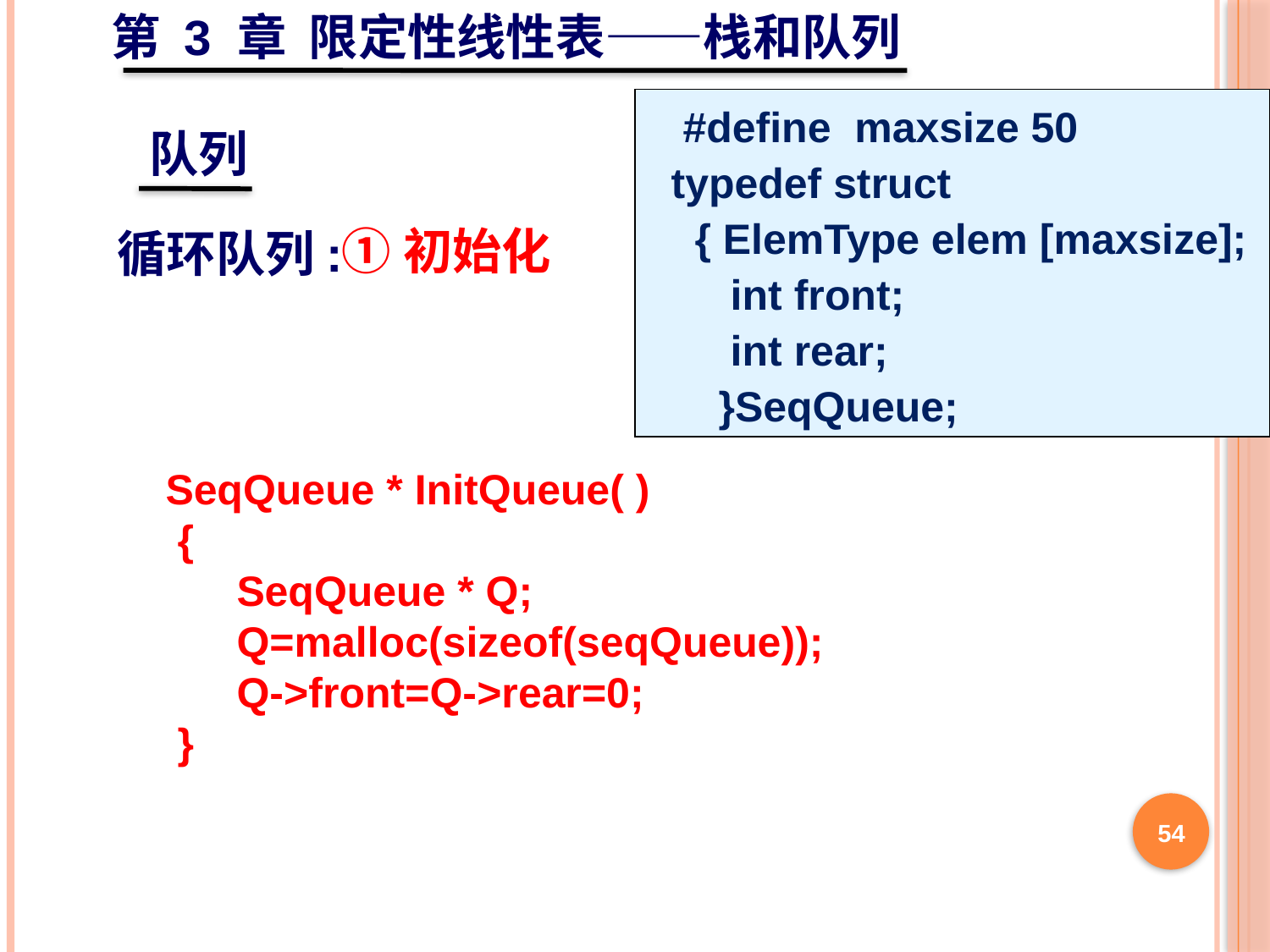

第 3 章  限定性线性表——栈和队列
队列
   #define  maxsize 50
  typedef struct
    { ElemType elem [maxsize];
       int front;
       int rear;
      }SeqQueue;
①初始化
循环队列:
 SeqQueue * InitQueue( )
  {
       SeqQueue * Q;
       Q=malloc(sizeof(seqQueue));
       Q->front=Q->rear=0;
  }
54